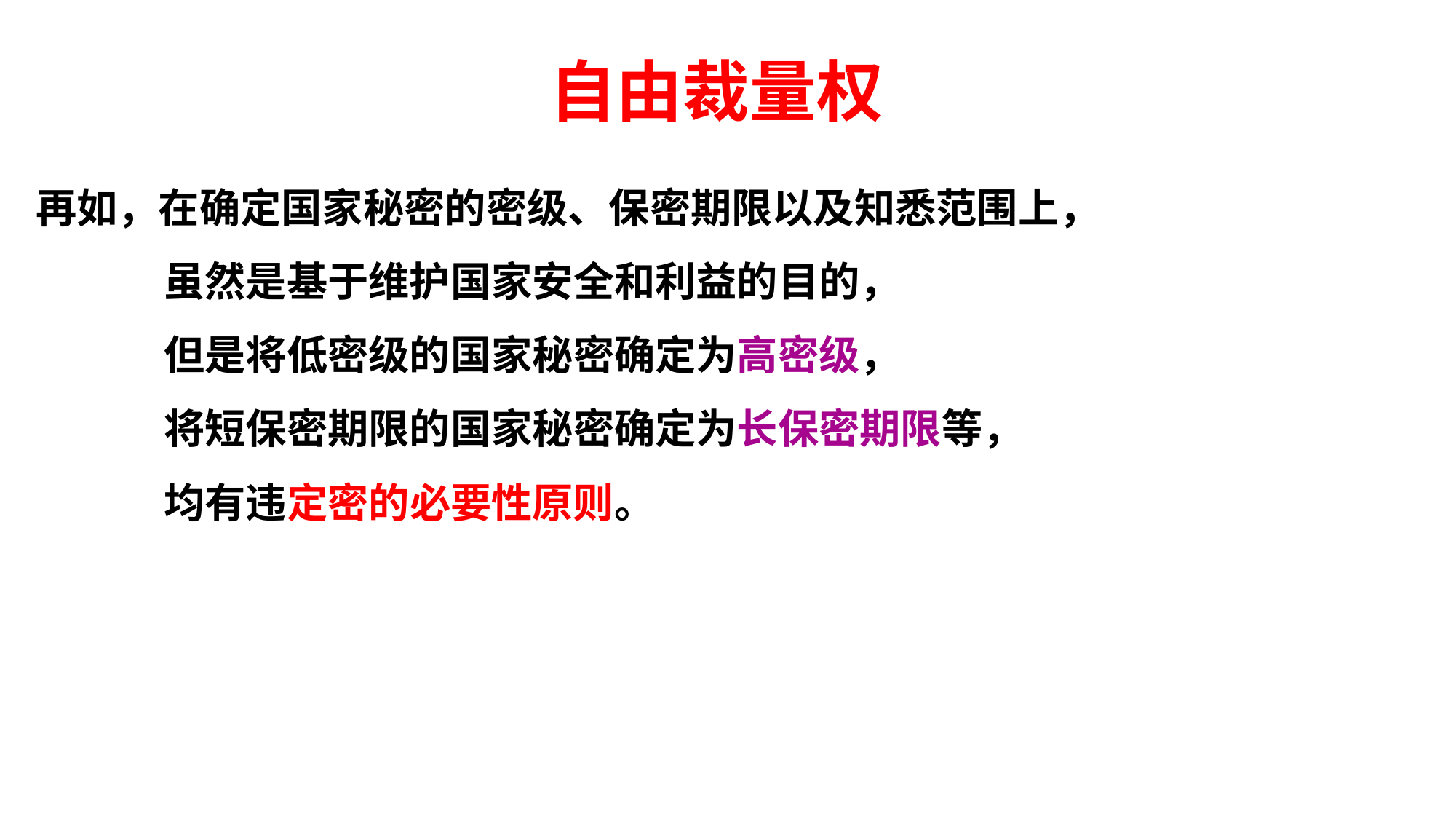

# 自由裁量权
再如，在确定国家秘密的密级、保密期限以及知悉范围上，
	 虽然是基于维护国家安全和利益的目的，
	 但是将低密级的国家秘密确定为高密级，
	 将短保密期限的国家秘密确定为长保密期限等，
	 均有违定密的必要性原则。